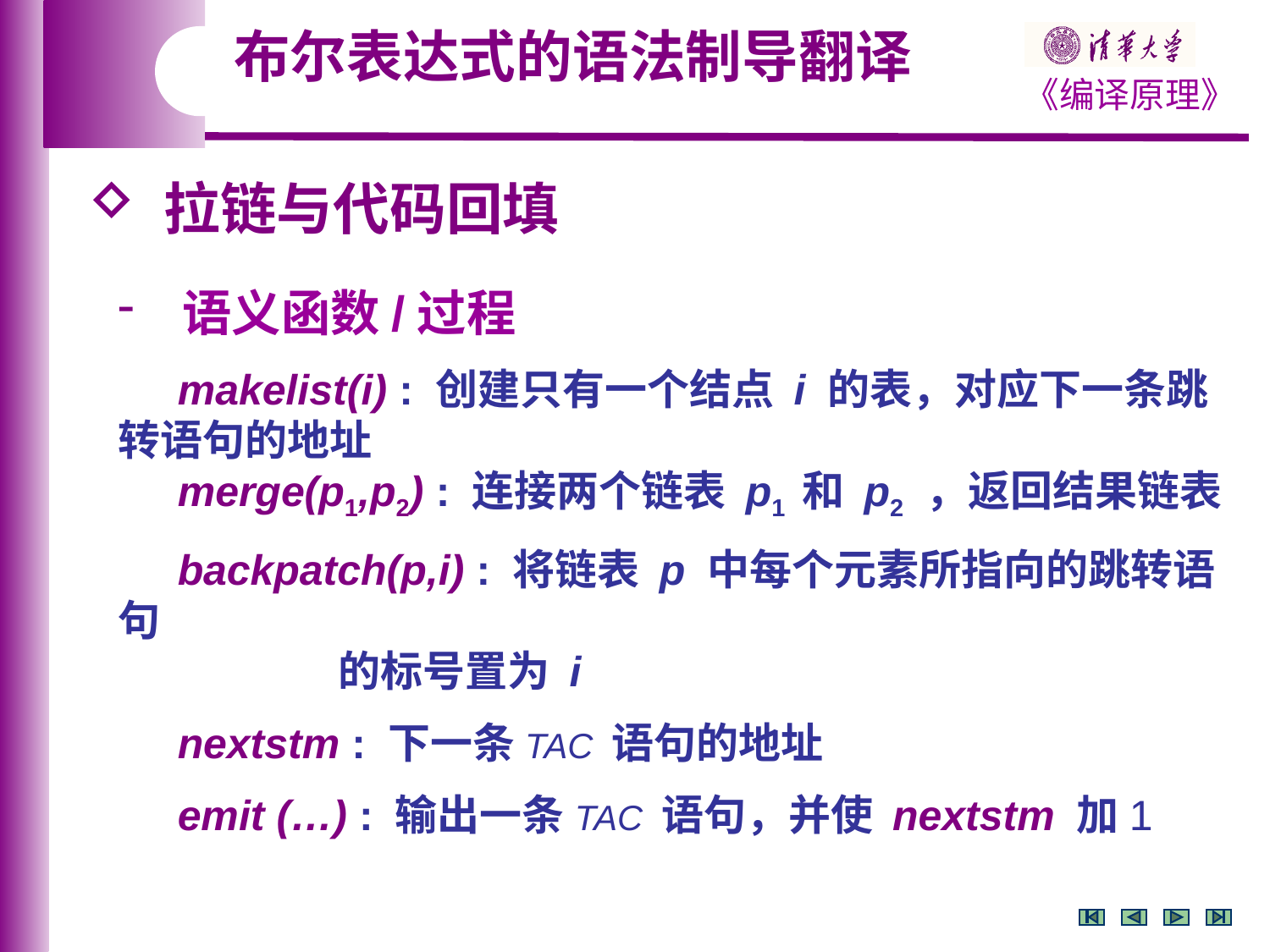

布尔表达式的语法制导翻译
 拉链与代码回填
  语义函数/过程

     makelist(i) : 创建只有一个结点 i 的表，对应下一条跳转语句的地址
     merge(p1,p2) : 连接两个链表 p1 和 p2 ，返回结果链表

     backpatch(p,i) : 将链表 p 中每个元素所指向的跳转语句
                      的标号置为 i

     nextstm : 下一条TAC 语句的地址

     emit (…) : 输出一条TAC 语句，并使 nextstm 加1